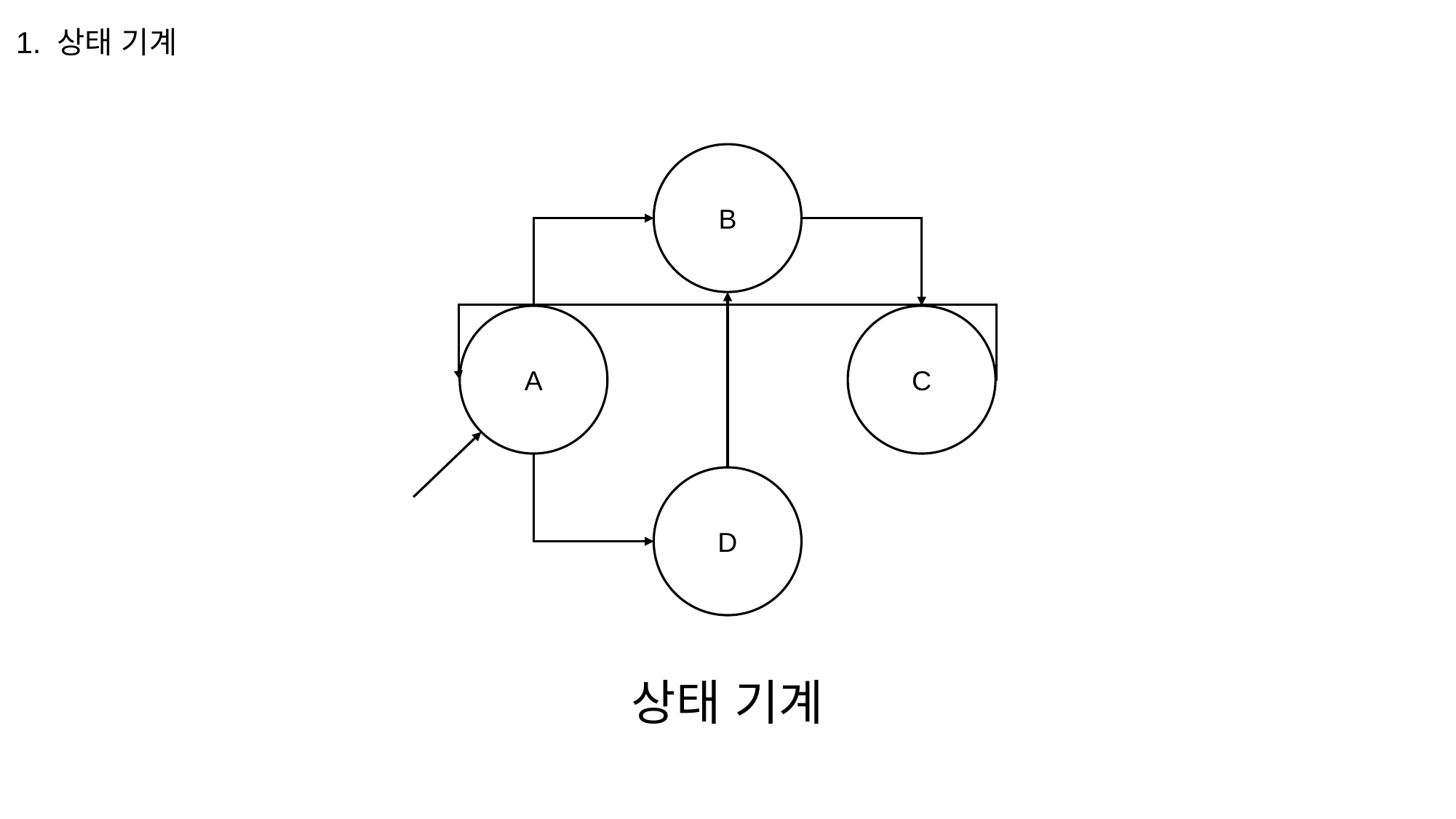

1. 상태 기계
B
A
C
D
상태 기계